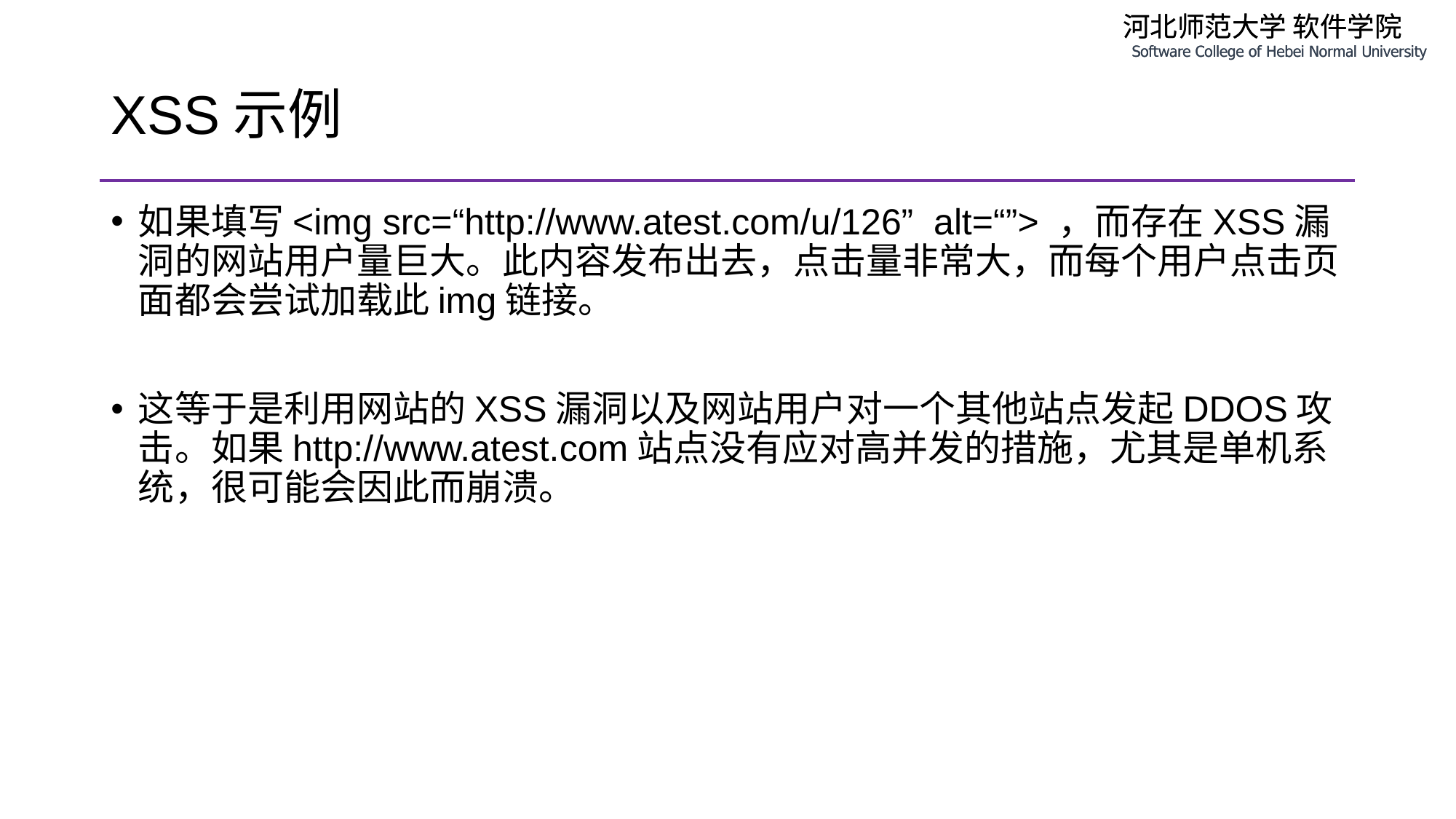

# XSS示例
如果填写<img src=“http://www.atest.com/u/126”  alt=“”> ，而存在XSS漏洞的网站用户量巨大。此内容发布出去，点击量非常大，而每个用户点击页面都会尝试加载此img链接。

这等于是利用网站的XSS漏洞以及网站用户对一个其他站点发起DDOS攻击。如果http://www.atest.com站点没有应对高并发的措施，尤其是单机系统，很可能会因此而崩溃。